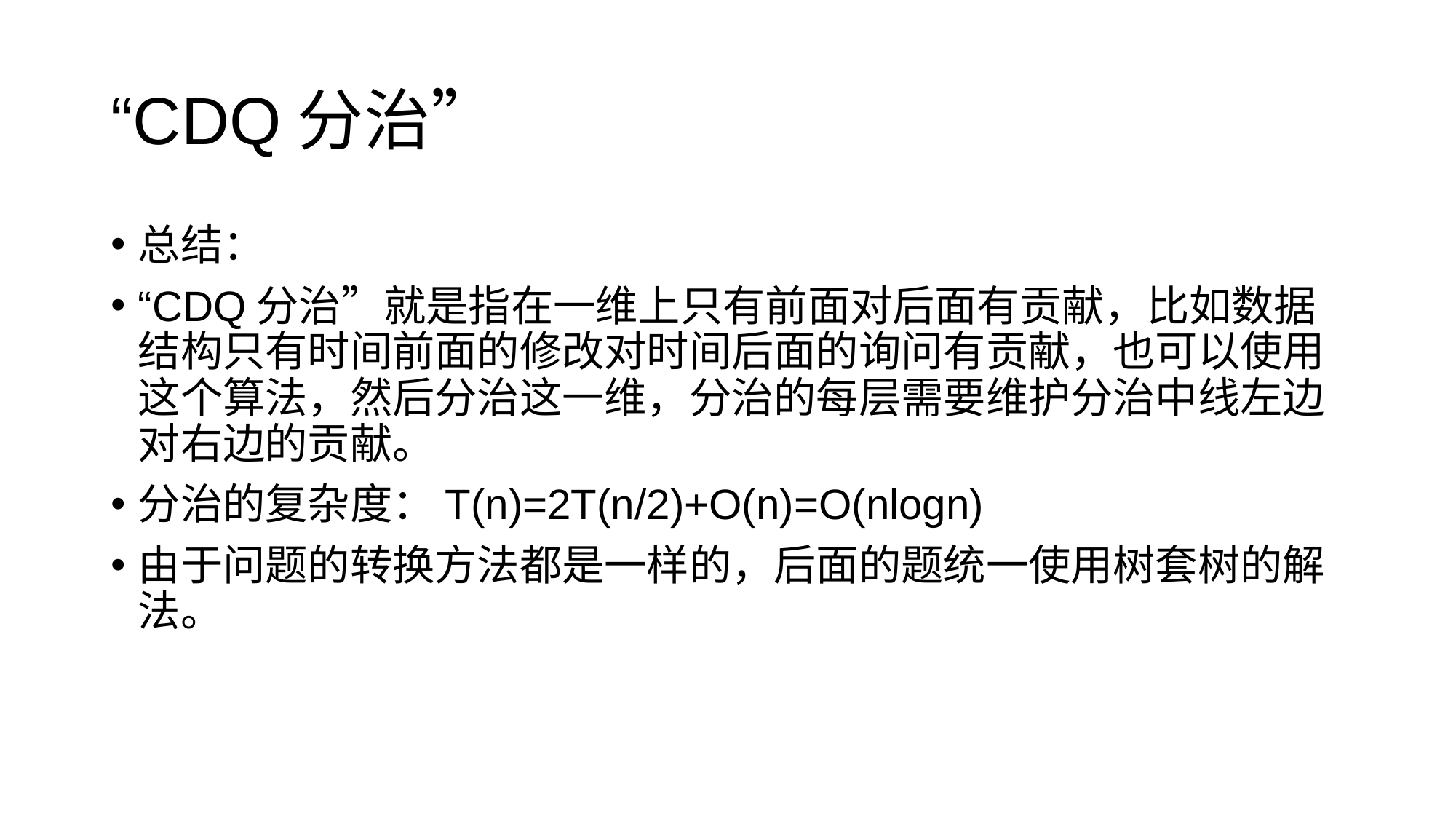

# “CDQ分治”
总结：
“CDQ分治”就是指在一维上只有前面对后面有贡献，比如数据结构只有时间前面的修改对时间后面的询问有贡献，也可以使用这个算法，然后分治这一维，分治的每层需要维护分治中线左边对右边的贡献。
分治的复杂度：T(n)=2T(n/2)+O(n)=O(nlogn)
由于问题的转换方法都是一样的，后面的题统一使用树套树的解法。